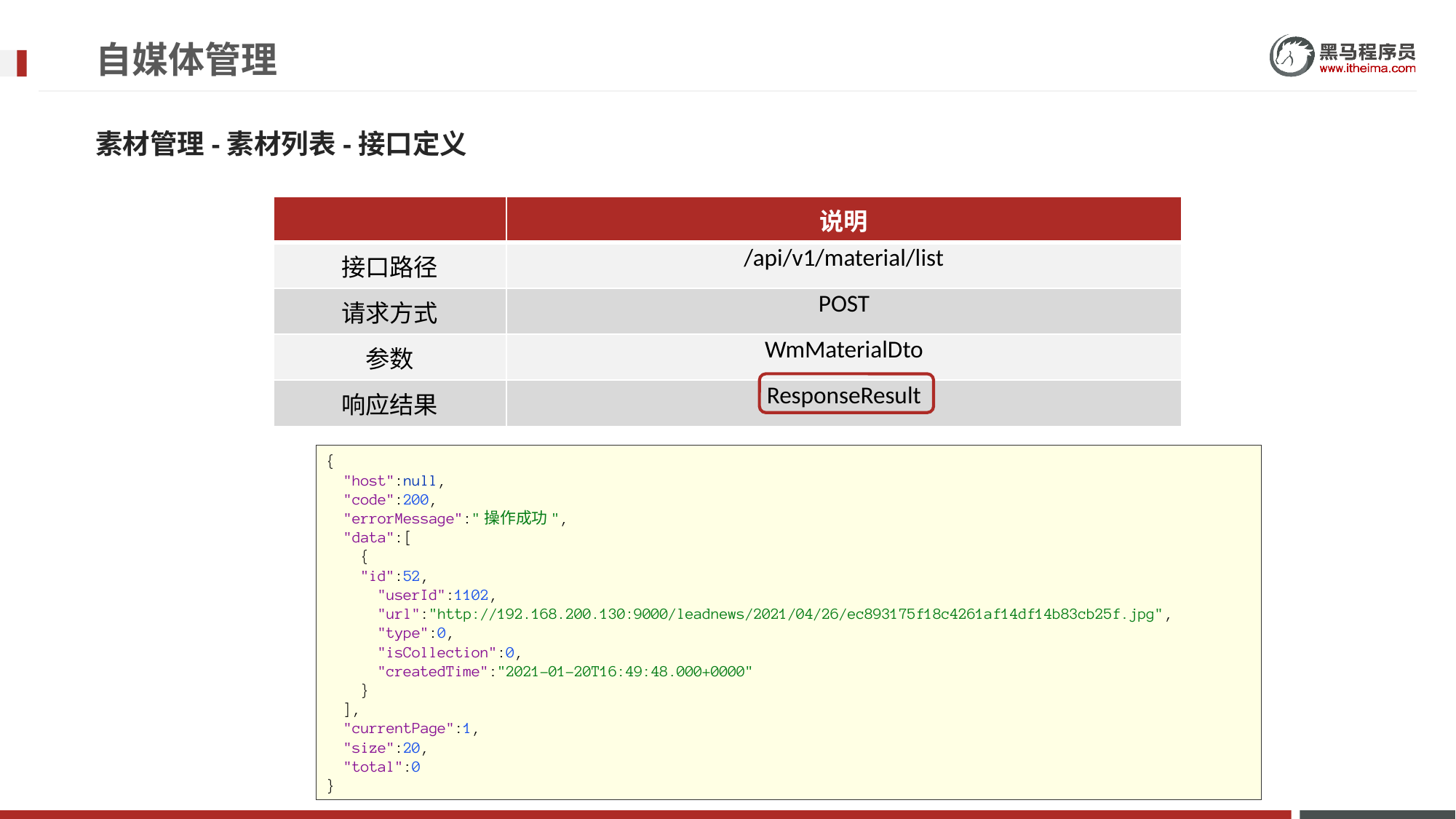

# 自媒体管理
素材管理-素材列表-接口定义
|  | 说明 |
| --- | --- |
| 接口路径 | /api/v1/material/list |
| 请求方式 | POST |
| 参数 | WmMaterialDto |
| 响应结果 | ResponseResult |

{
  "host":null,
  "code":200,
  "errorMessage":"操作成功",
  "data":[
    {
    "id":52,
      "userId":1102,
      "url":"http://192.168.200.130:9000/leadnews/2021/04/26/ec893175f18c4261af14df14b83cb25f.jpg",
      "type":0,
      "isCollection":0,
      "createdTime":"2021-01-20T16:49:48.000+0000"
    }
  ],
  "currentPage":1,
  "size":20,
  "total":0
}